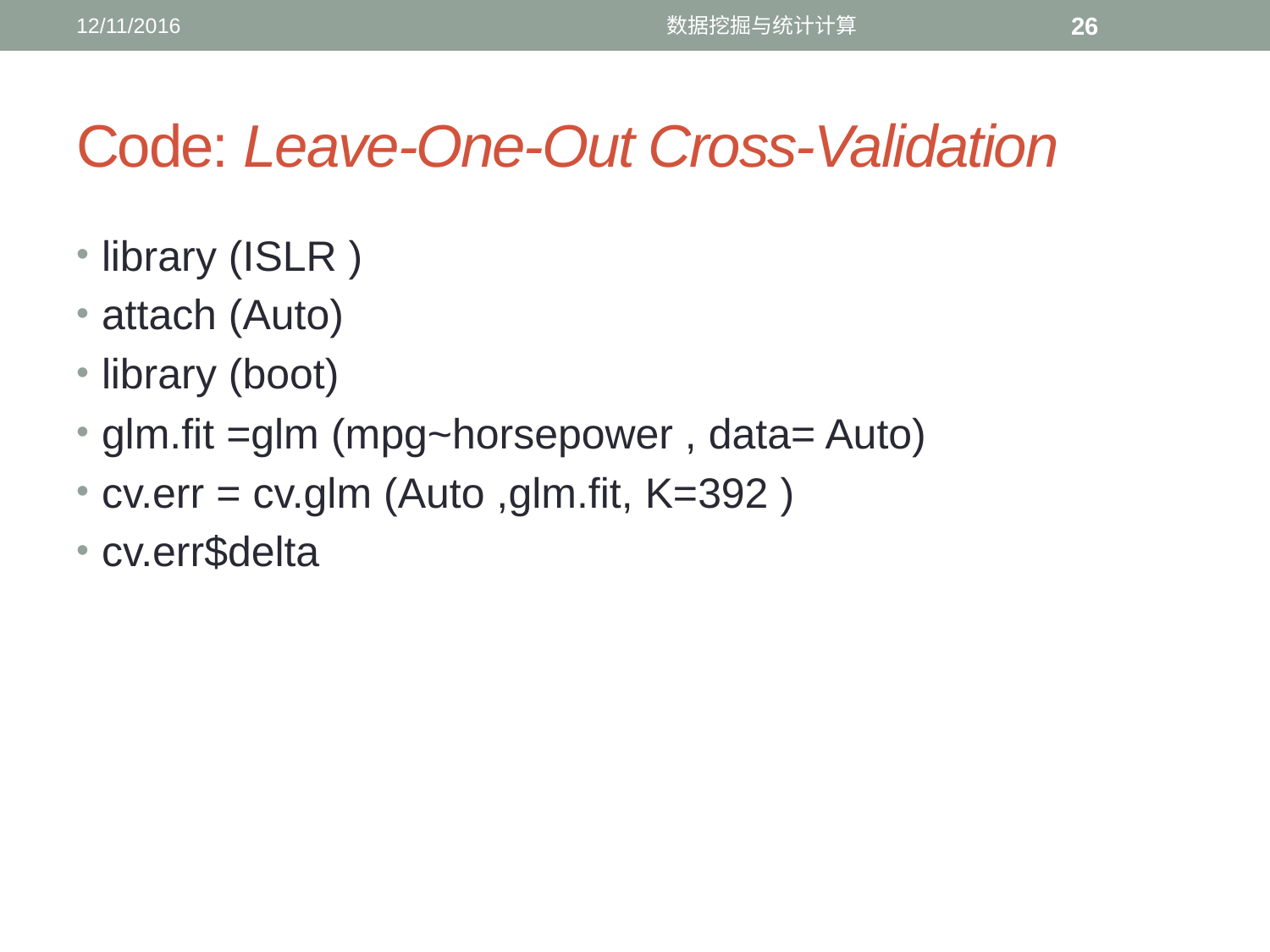

12/11/2016
数据挖掘与统计计算
26
# Code: Leave-One-Out Cross-Validation
library (ISLR )
attach (Auto)
library (boot)
glm.fit =glm (mpg~horsepower , data= Auto)
cv.err = cv.glm (Auto ,glm.fit, K=392 )
cv.err$delta